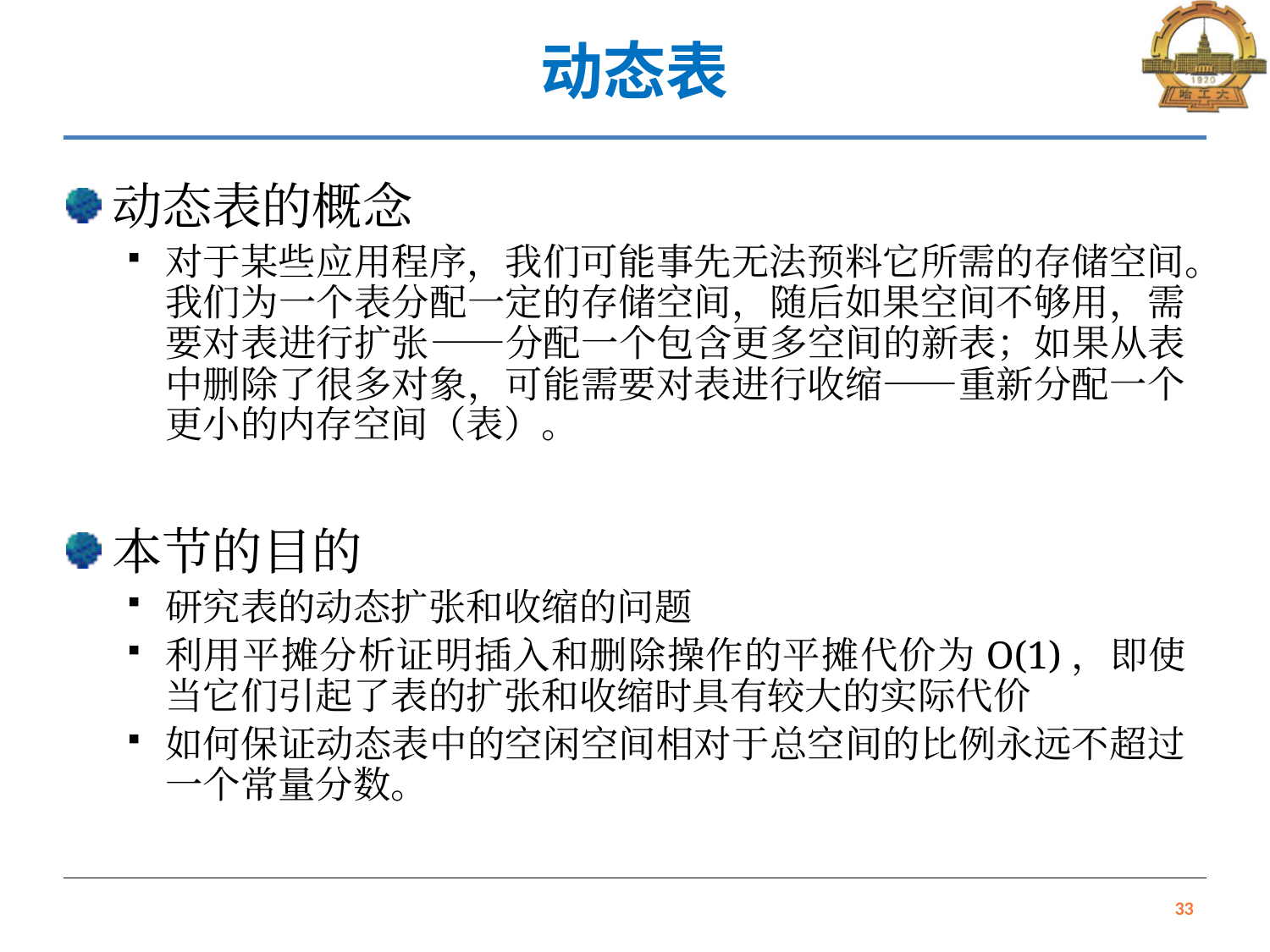

# 动态表
动态表的概念
对于某些应用程序，我们可能事先无法预料它所需的存储空间。我们为一个表分配一定的存储空间，随后如果空间不够用，需要对表进行扩张——分配一个包含更多空间的新表；如果从表中删除了很多对象，可能需要对表进行收缩——重新分配一个更小的内存空间（表）。

本节的目的
研究表的动态扩张和收缩的问题
利用平摊分析证明插入和删除操作的平摊代价为O(1)，即使当它们引起了表的扩张和收缩时具有较大的实际代价
如何保证动态表中的空闲空间相对于总空间的比例永远不超过一个常量分数。
33